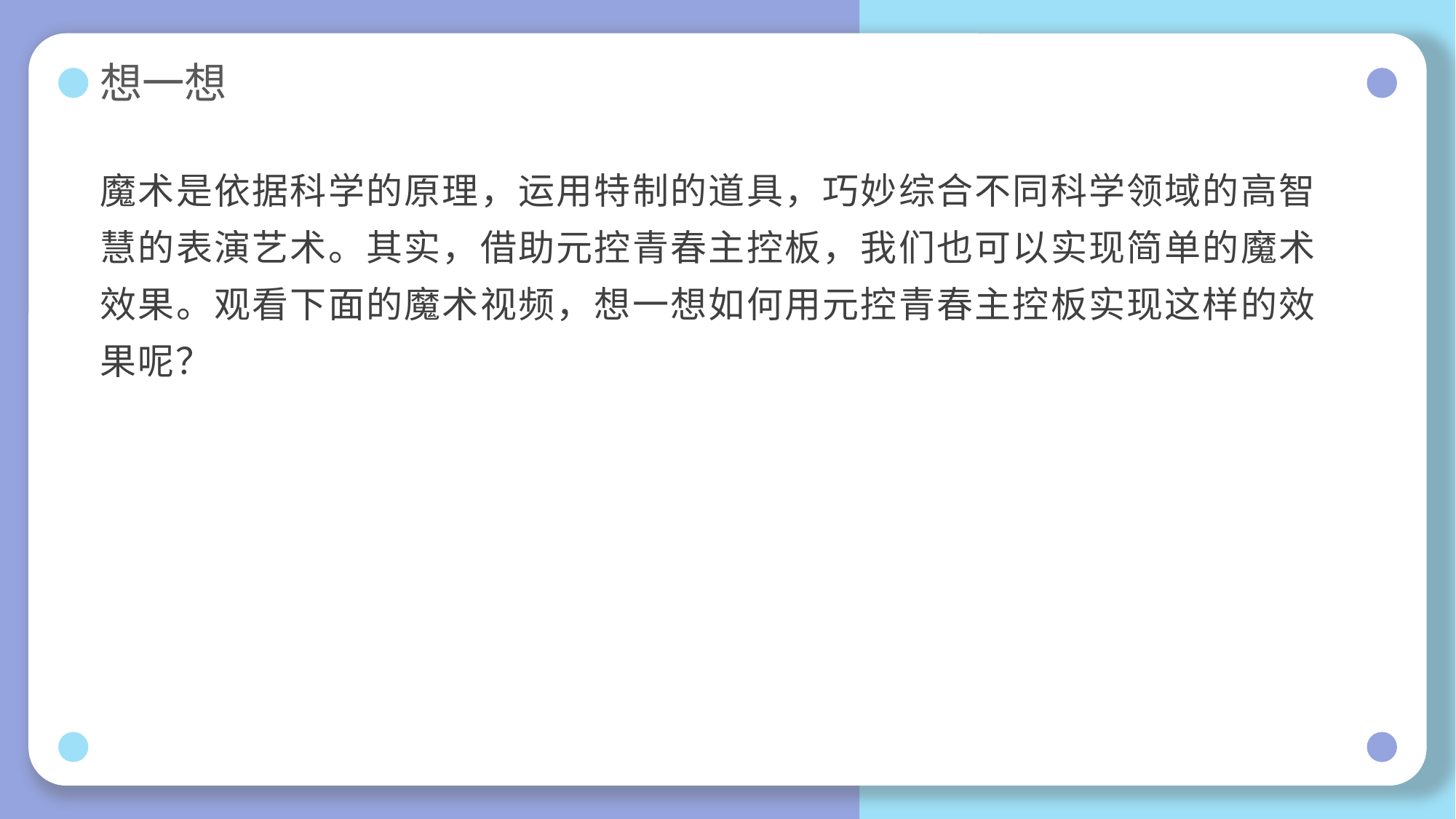

# 想一想
魔术是依据科学的原理，运用特制的道具，巧妙综合不同科学领域的高智慧的表演艺术。其实，借助元控青春主控板，我们也可以实现简单的魔术效果。观看下面的魔术视频，想一想如何用元控青春主控板实现这样的效果呢？